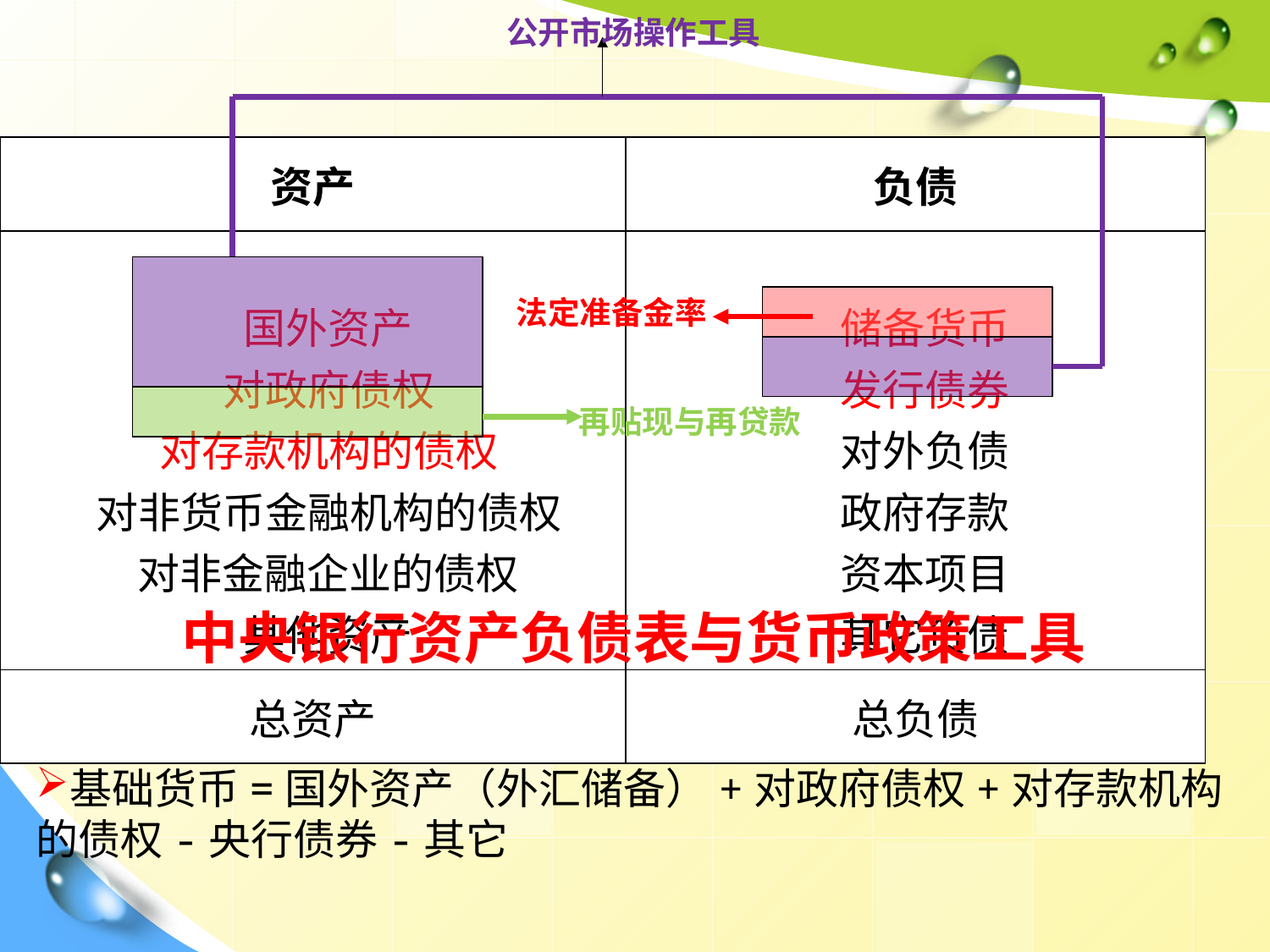

公开市场操作工具
| 资产 | 负债 |
| --- | --- |
| 国外资产 对政府债权 对存款机构的债权 对非货币金融机构的债权 对非金融企业的债权 其他资产 | 储备货币 发行债券 对外负债 政府存款 资本项目 其它负债 |
| 总资产 | 总负债 |

法定准备金率

再贴现与再贷款
中央银行资产负债表与货币政策工具
基础货币=国外资产（外汇储备）+对政府债权+对存款机构的债权-央行债券-其它